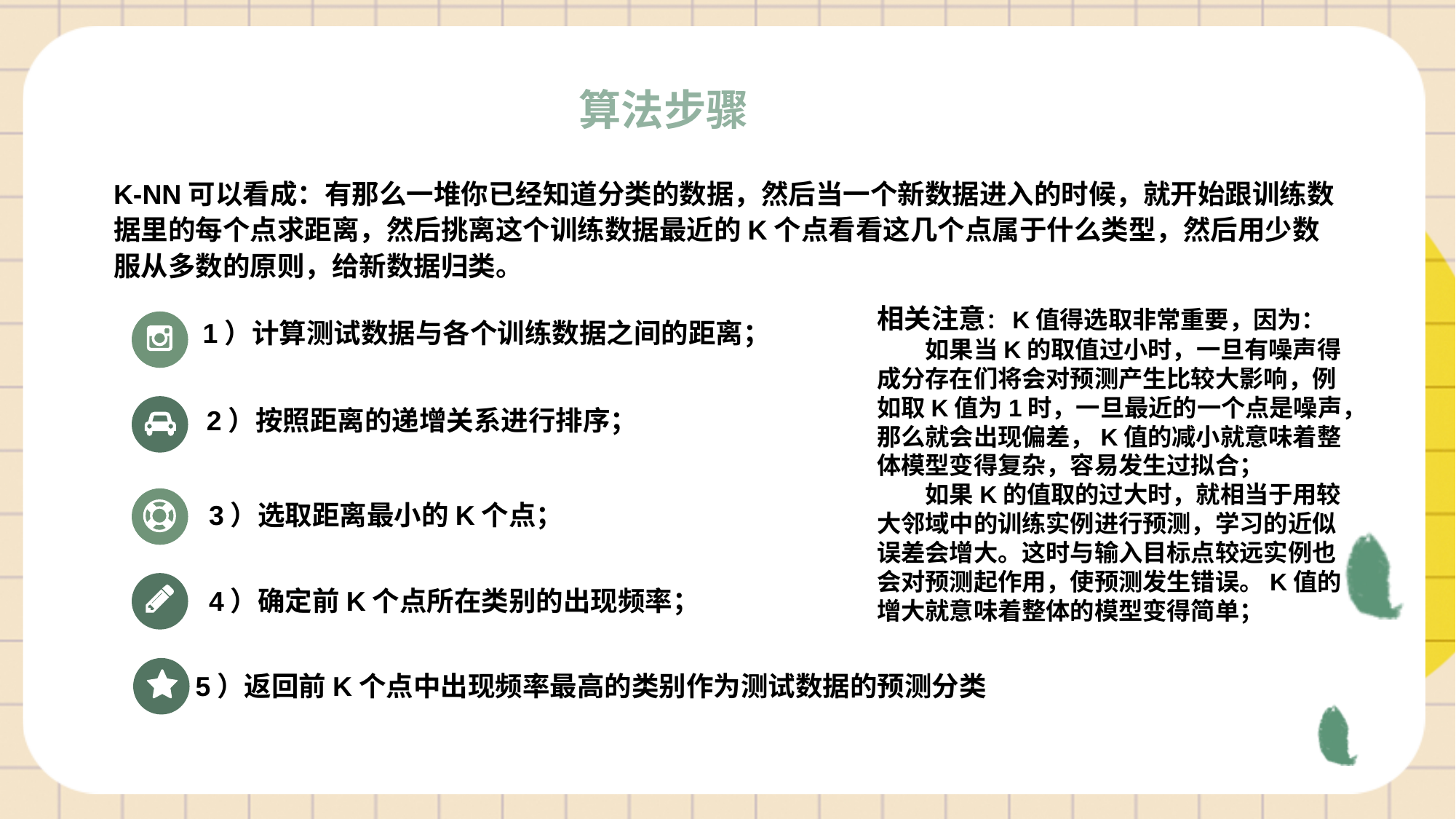

算法步骤
K-NN可以看成：有那么一堆你已经知道分类的数据，然后当一个新数据进入的时候，就开始跟训练数据里的每个点求距离，然后挑离这个训练数据最近的K个点看看这几个点属于什么类型，然后用少数服从多数的原则，给新数据归类。
相关注意：K值得选取非常重要，因为：
　　如果当K的取值过小时，一旦有噪声得成分存在们将会对预测产生比较大影响，例如取K值为1时，一旦最近的一个点是噪声，那么就会出现偏差，K值的减小就意味着整体模型变得复杂，容易发生过拟合；
　　如果K的值取的过大时，就相当于用较大邻域中的训练实例进行预测，学习的近似误差会增大。这时与输入目标点较远实例也会对预测起作用，使预测发生错误。K值的增大就意味着整体的模型变得简单；

1）计算测试数据与各个训练数据之间的距离；

2）按照距离的递增关系进行排序；

3）选取距离最小的K个点；

4）确定前K个点所在类别的出现频率；

5）返回前K个点中出现频率最高的类别作为测试数据的预测分类